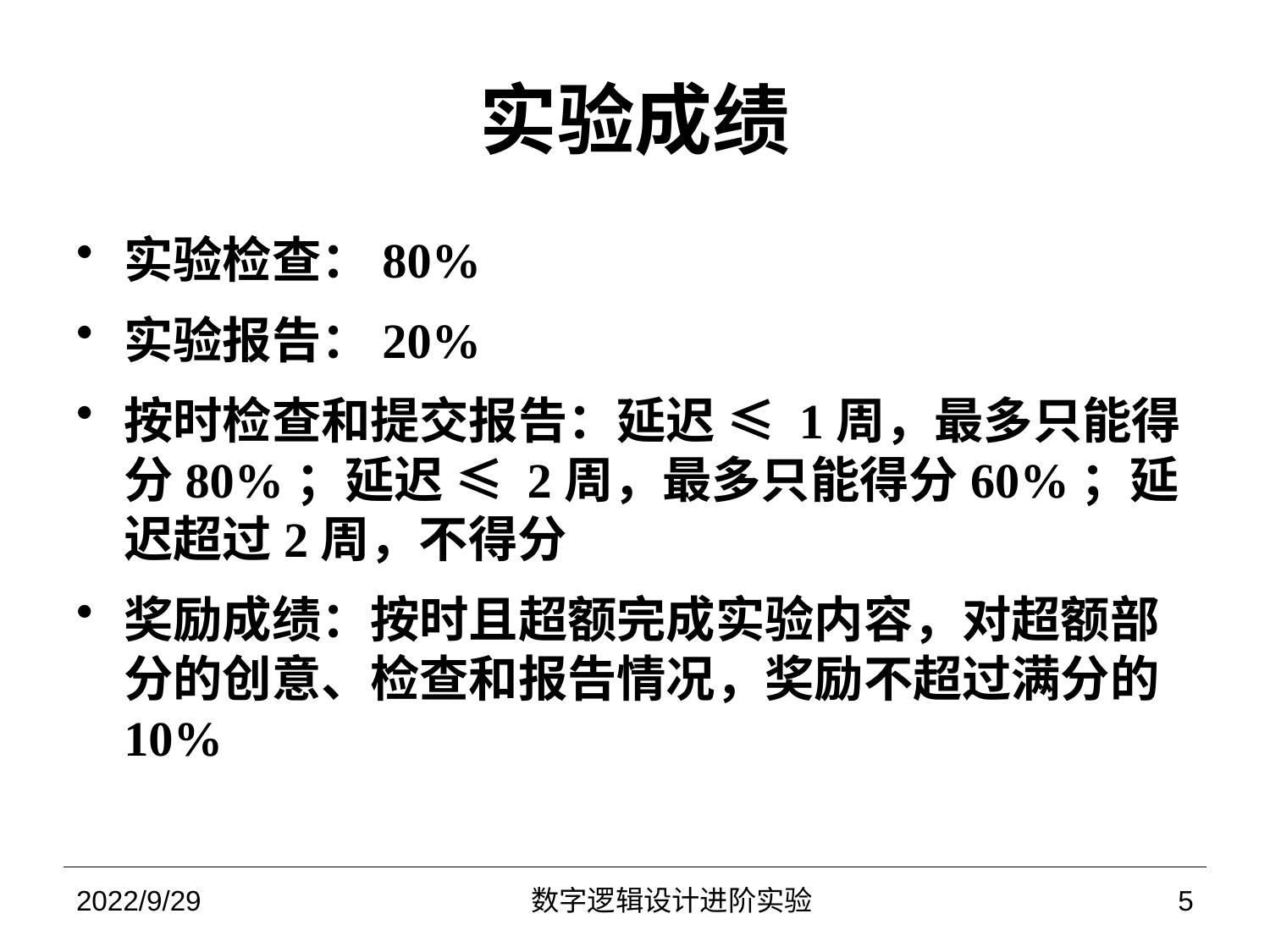

# 实验成绩
实验检查：80%
实验报告：20%
按时检查和提交报告：延迟 ≤ 1周，最多只能得分80%；延迟 ≤ 2周，最多只能得分60%；延迟超过2周，不得分
奖励成绩：按时且超额完成实验内容，对超额部分的创意、检查和报告情况，奖励不超过满分的10%

2022/9/29
数字逻辑设计进阶实验
5